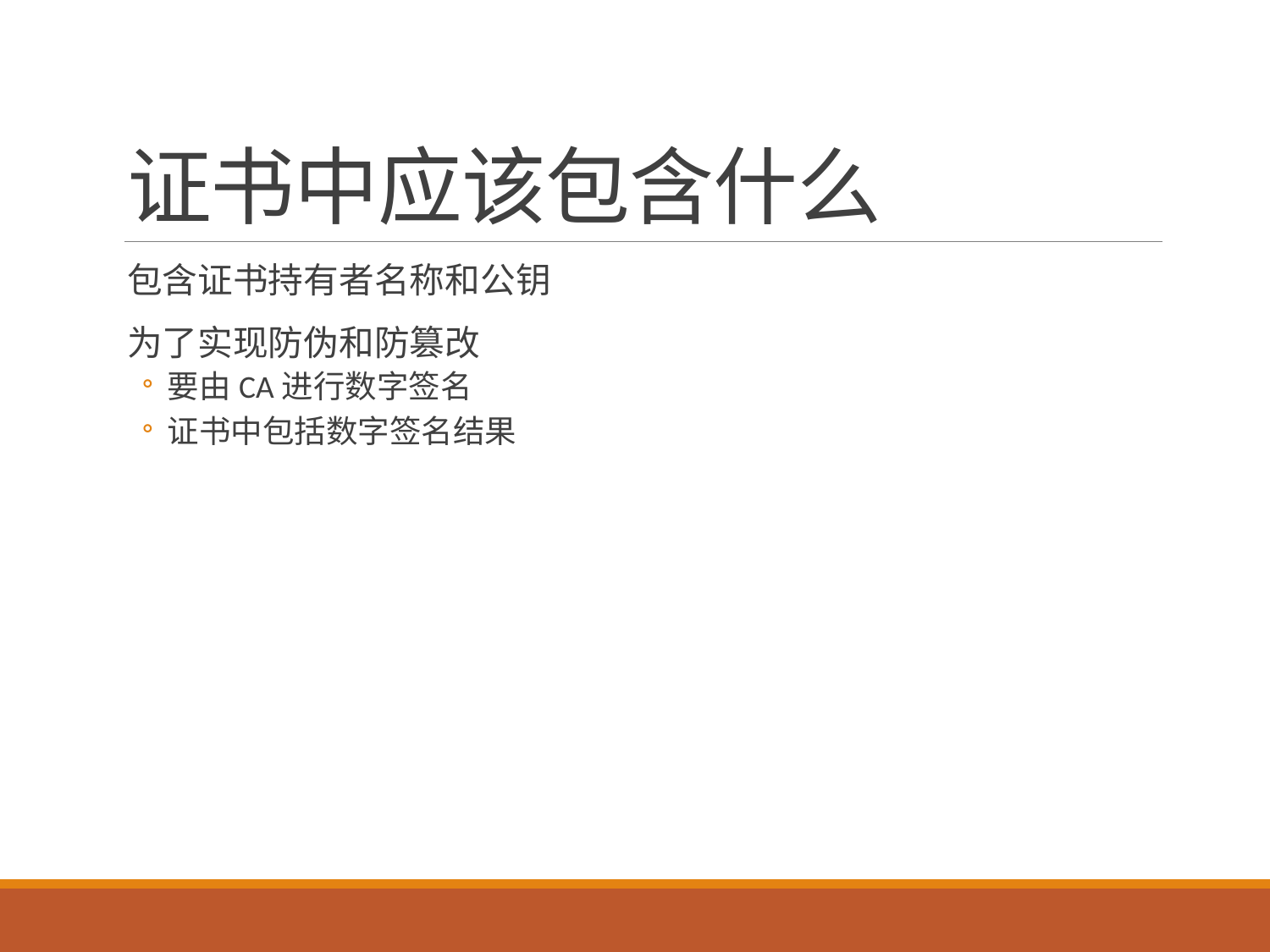

# 证书中应该包含什么
包含证书持有者名称和公钥
为了实现防伪和防篡改
要由CA进行数字签名
证书中包括数字签名结果
75